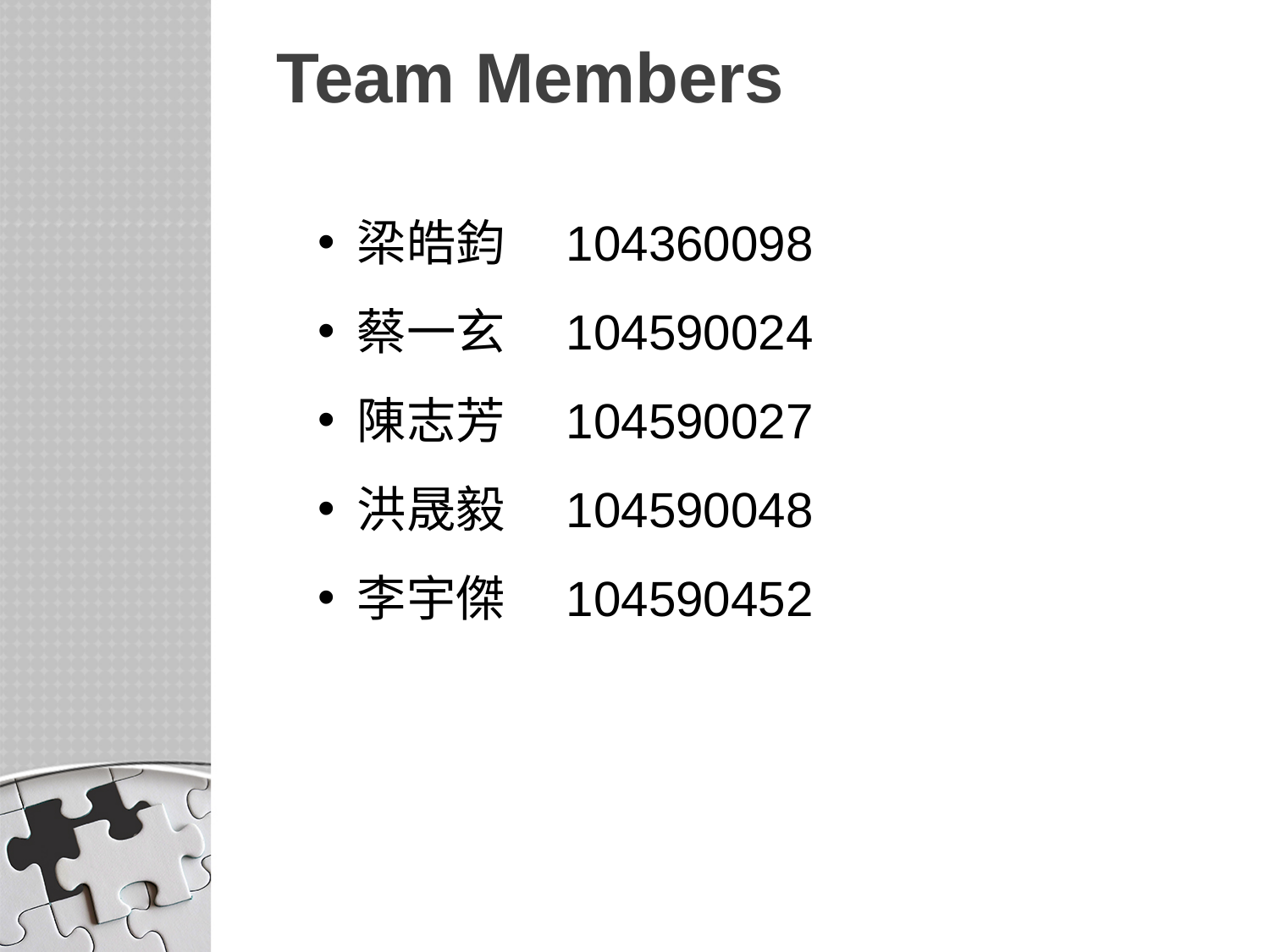

# Team Members
梁皓鈞　104360098
蔡一玄　104590024
陳志芳　104590027
洪晟毅　104590048
李宇傑　104590452